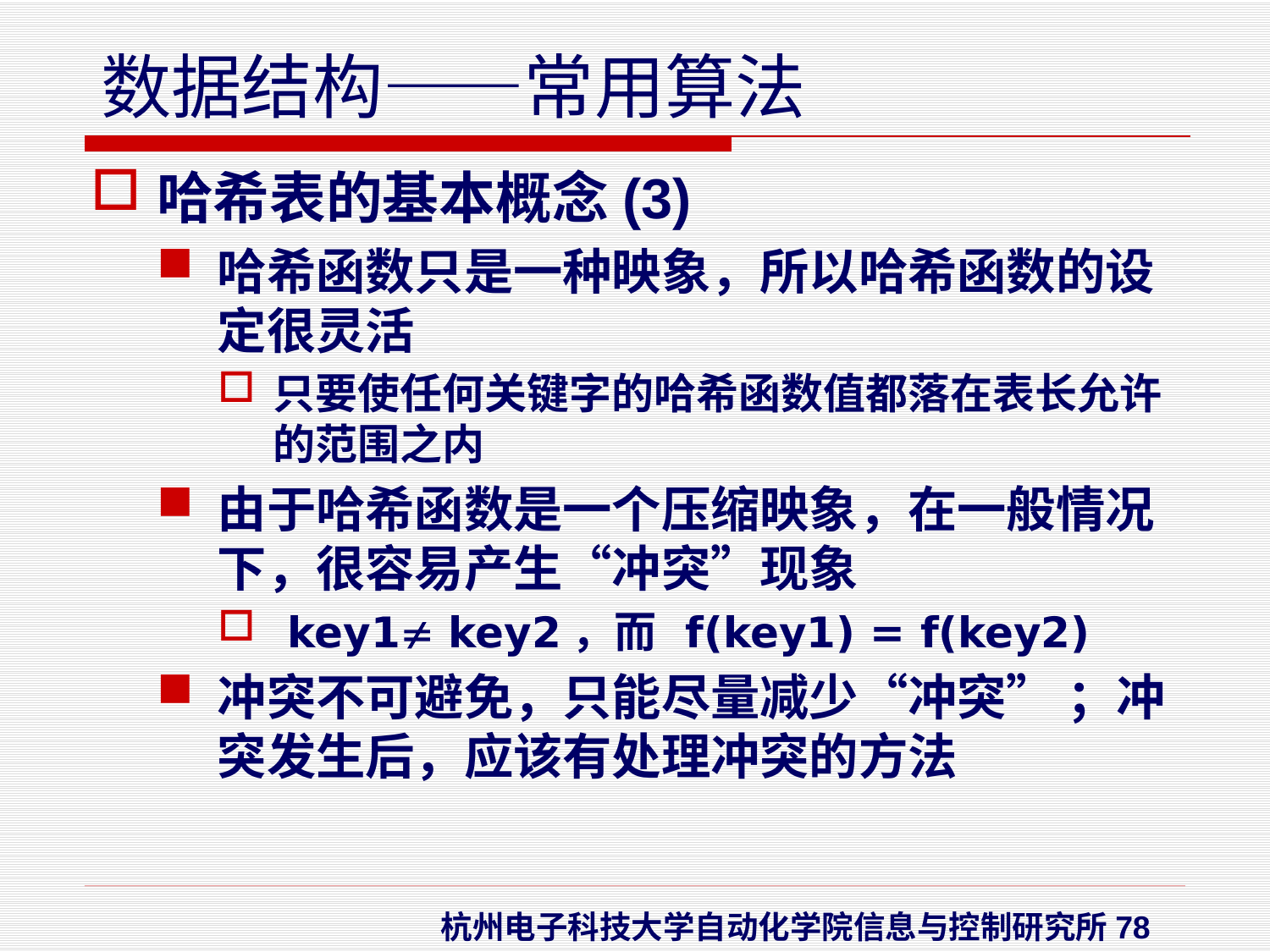

哈希表的基本概念(3)
哈希函数只是一种映象，所以哈希函数的设定很灵活
只要使任何关键字的哈希函数值都落在表长允许的范围之内
由于哈希函数是一个压缩映象，在一般情况下，很容易产生“冲突”现象
 key1≠ key2，而  f(key1) = f(key2)
冲突不可避免，只能尽量减少“冲突” ；冲突发生后，应该有处理冲突的方法